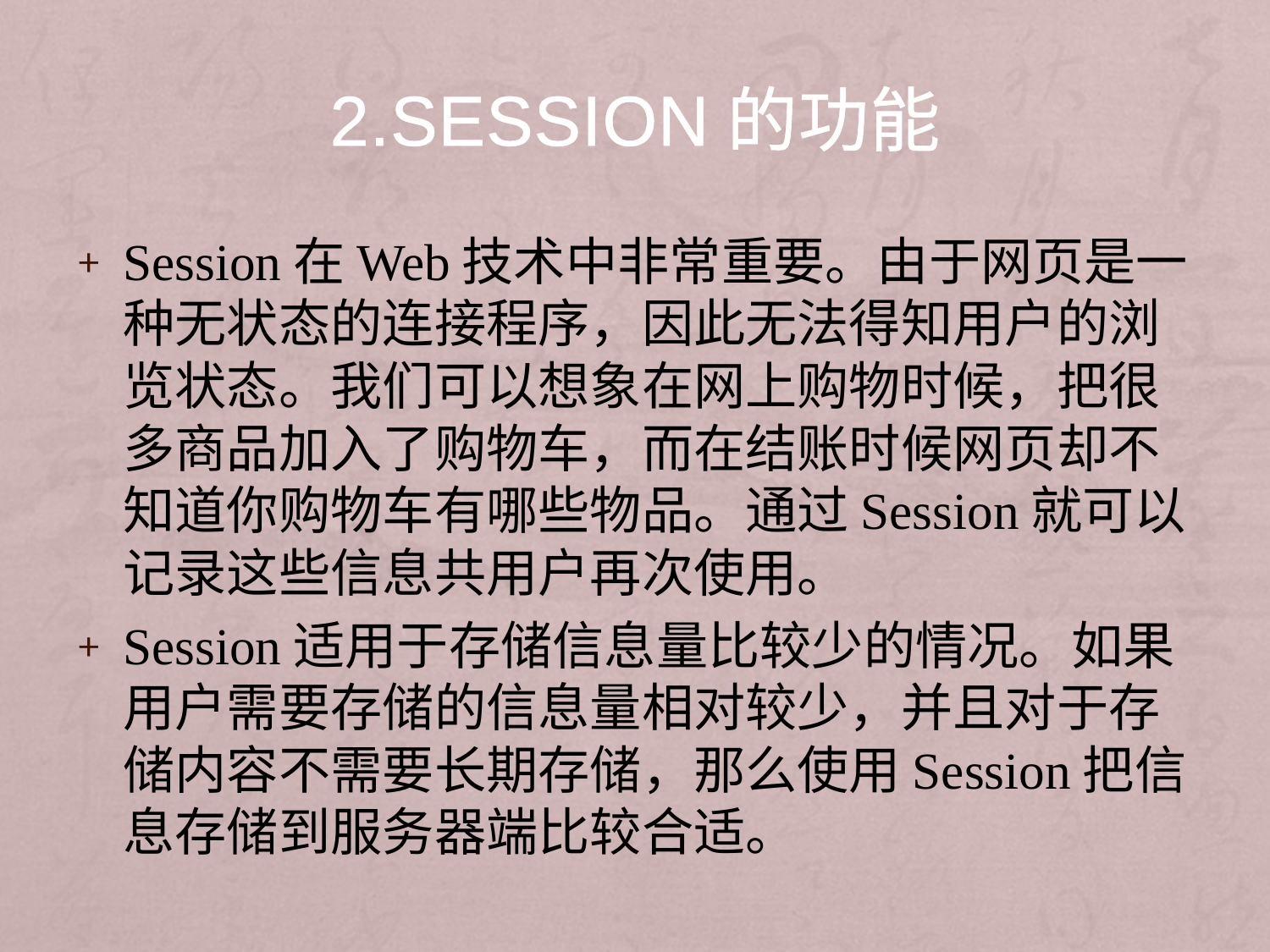

# 2.Session的功能
Session在Web技术中非常重要。由于网页是一种无状态的连接程序，因此无法得知用户的浏览状态。我们可以想象在网上购物时候，把很多商品加入了购物车，而在结账时候网页却不知道你购物车有哪些物品。通过Session就可以记录这些信息共用户再次使用。
Session适用于存储信息量比较少的情况。如果用户需要存储的信息量相对较少，并且对于存储内容不需要长期存储，那么使用Session把信息存储到服务器端比较合适。